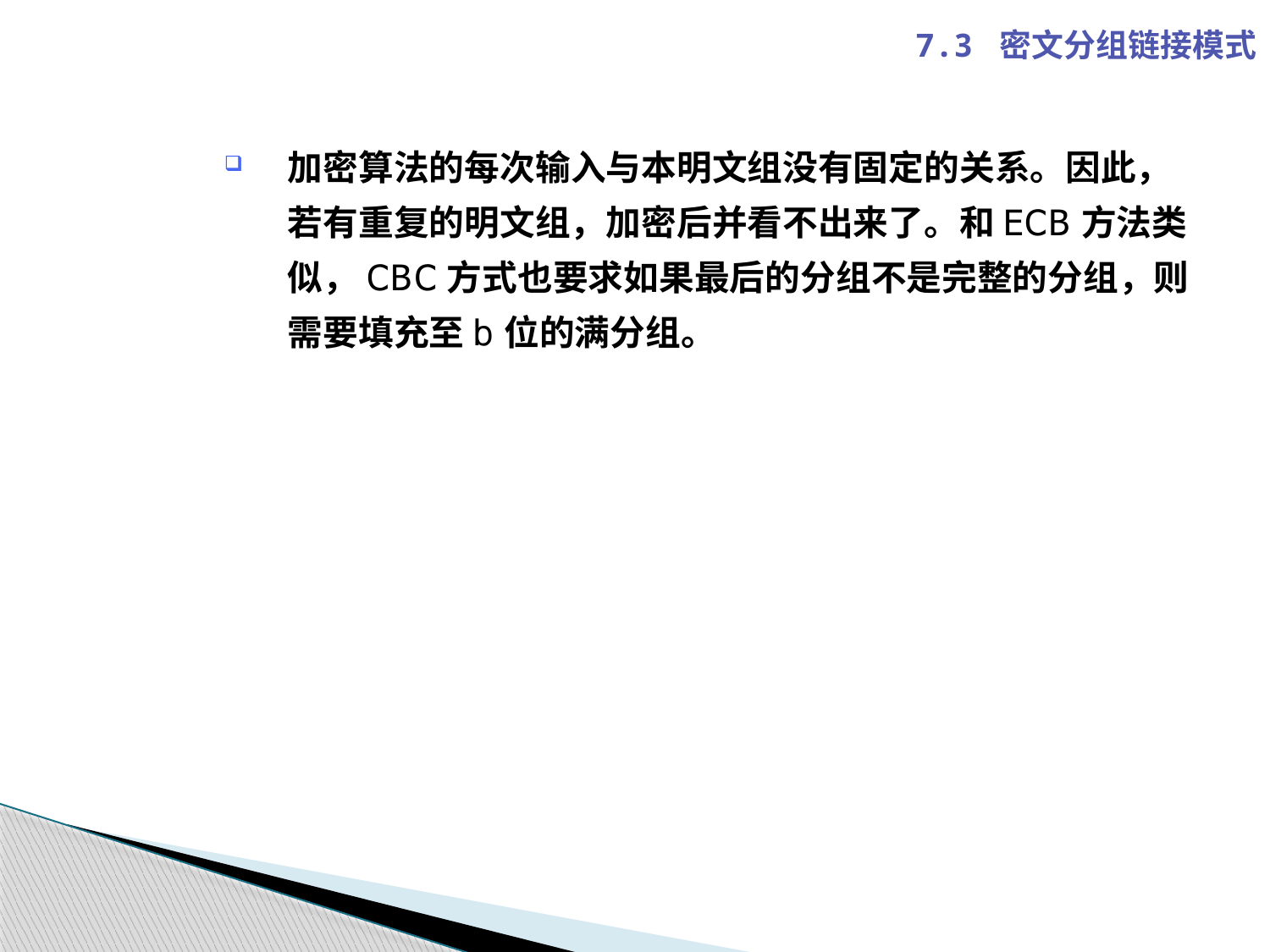

7.3 密文分组链接模式
加密算法的每次输入与本明文组没有固定的关系。因此，若有重复的明文组，加密后并看不出来了。和ECB方法类似，CBC方式也要求如果最后的分组不是完整的分组，则需要填充至b位的满分组。